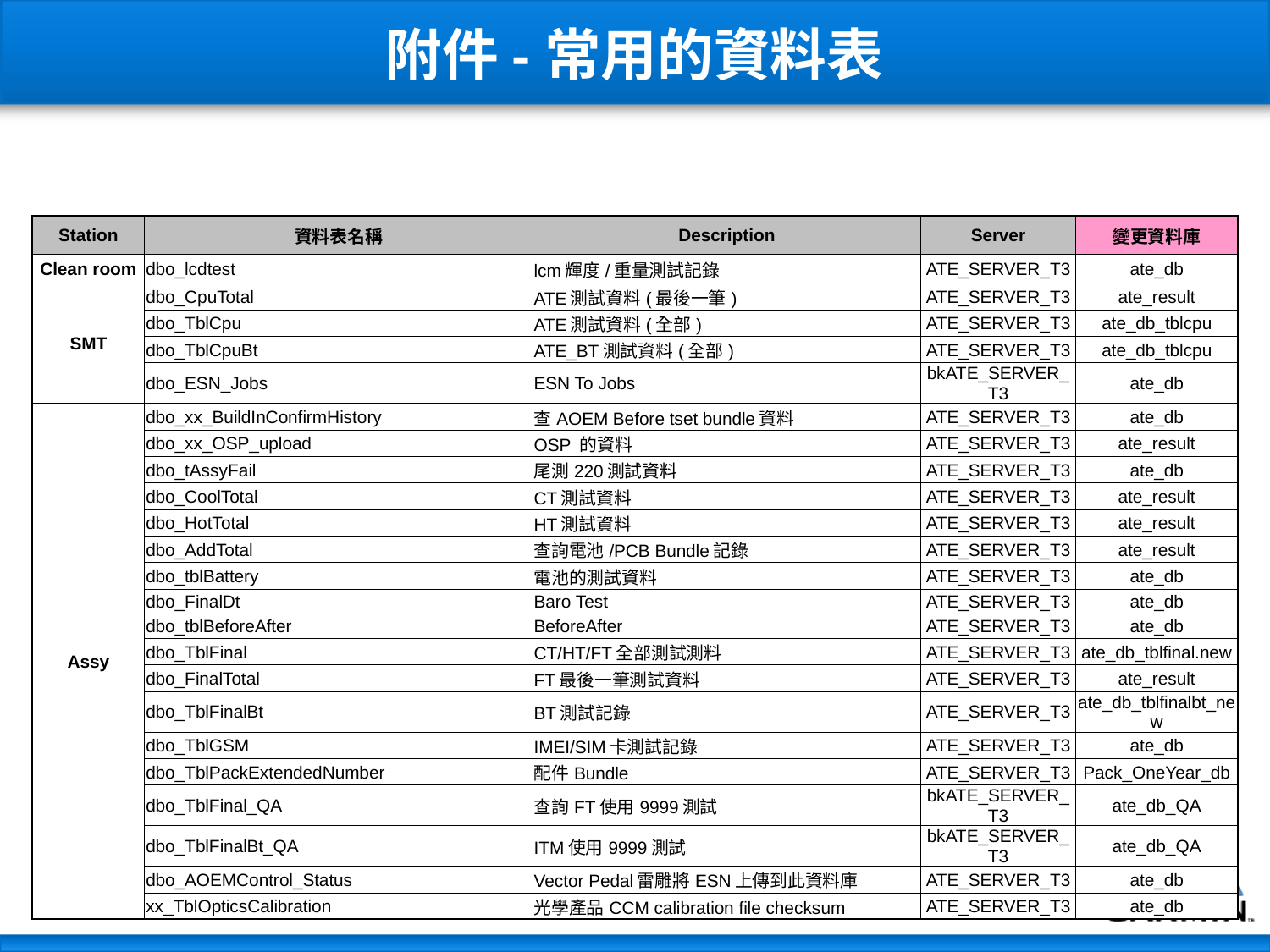

# 附件-常用的資料表
| Station | 資料表名稱 | Description | Server | 變更資料庫 |
| --- | --- | --- | --- | --- |
| Clean room | dbo\_lcdtest | lcm輝度/重量測試記錄 | ATE\_SERVER\_T3 | ate\_db |
| SMT | dbo\_CpuTotal | ATE測試資料(最後一筆) | ATE\_SERVER\_T3 | ate\_result |
|  | dbo\_TblCpu | ATE測試資料(全部) | ATE\_SERVER\_T3 | ate\_db\_tblcpu |
|  | dbo\_TblCpuBt | ATE\_BT測試資料(全部) | ATE\_SERVER\_T3 | ate\_db\_tblcpu |
|  | dbo\_ESN\_Jobs | ESN To Jobs | bkATE\_SERVER\_T3 | ate\_db |
| Assy | dbo\_xx\_BuildInConfirmHistory | 查AOEM Before tset bundle資料 | ATE\_SERVER\_T3 | ate\_db |
|  | dbo\_xx\_OSP\_upload | OSP 的資料 | ATE\_SERVER\_T3 | ate\_result |
|  | dbo\_tAssyFail | 尾測220測試資料 | ATE\_SERVER\_T3 | ate\_db |
|  | dbo\_CoolTotal | CT測試資料 | ATE\_SERVER\_T3 | ate\_result |
|  | dbo\_HotTotal | HT測試資料 | ATE\_SERVER\_T3 | ate\_result |
|  | dbo\_AddTotal | 查詢電池/PCB Bundle記錄 | ATE\_SERVER\_T3 | ate\_result |
|  | dbo\_tblBattery | 電池的測試資料 | ATE\_SERVER\_T3 | ate\_db |
|  | dbo\_FinalDt | Baro Test | ATE\_SERVER\_T3 | ate\_db |
|  | dbo\_tblBeforeAfter | BeforeAfter | ATE\_SERVER\_T3 | ate\_db |
|  | dbo\_TblFinal | CT/HT/FT全部測試測料 | ATE\_SERVER\_T3 | ate\_db\_tblfinal.new |
|  | dbo\_FinalTotal | FT最後一筆測試資料 | ATE\_SERVER\_T3 | ate\_result |
|  | dbo\_TblFinalBt | BT測試記錄 | ATE\_SERVER\_T3 | ate\_db\_tblfinalbt\_new |
|  | dbo\_TblGSM | IMEI/SIM卡測試記錄 | ATE\_SERVER\_T3 | ate\_db |
|  | dbo\_TblPackExtendedNumber | 配件Bundle | ATE\_SERVER\_T3 | Pack\_OneYear\_db |
|  | dbo\_TblFinal\_QA | 查詢FT使用9999測試 | bkATE\_SERVER\_T3 | ate\_db\_QA |
|  | dbo\_TblFinalBt\_QA | ITM使用9999測試 | bkATE\_SERVER\_T3 | ate\_db\_QA |
|  | dbo\_AOEMControl\_Status | Vector Pedal雷雕將ESN上傳到此資料庫 | ATE\_SERVER\_T3 | ate\_db |
|  | xx\_TblOpticsCalibration | 光學產品CCM calibration file checksum | ATE\_SERVER\_T3 | ate\_db |